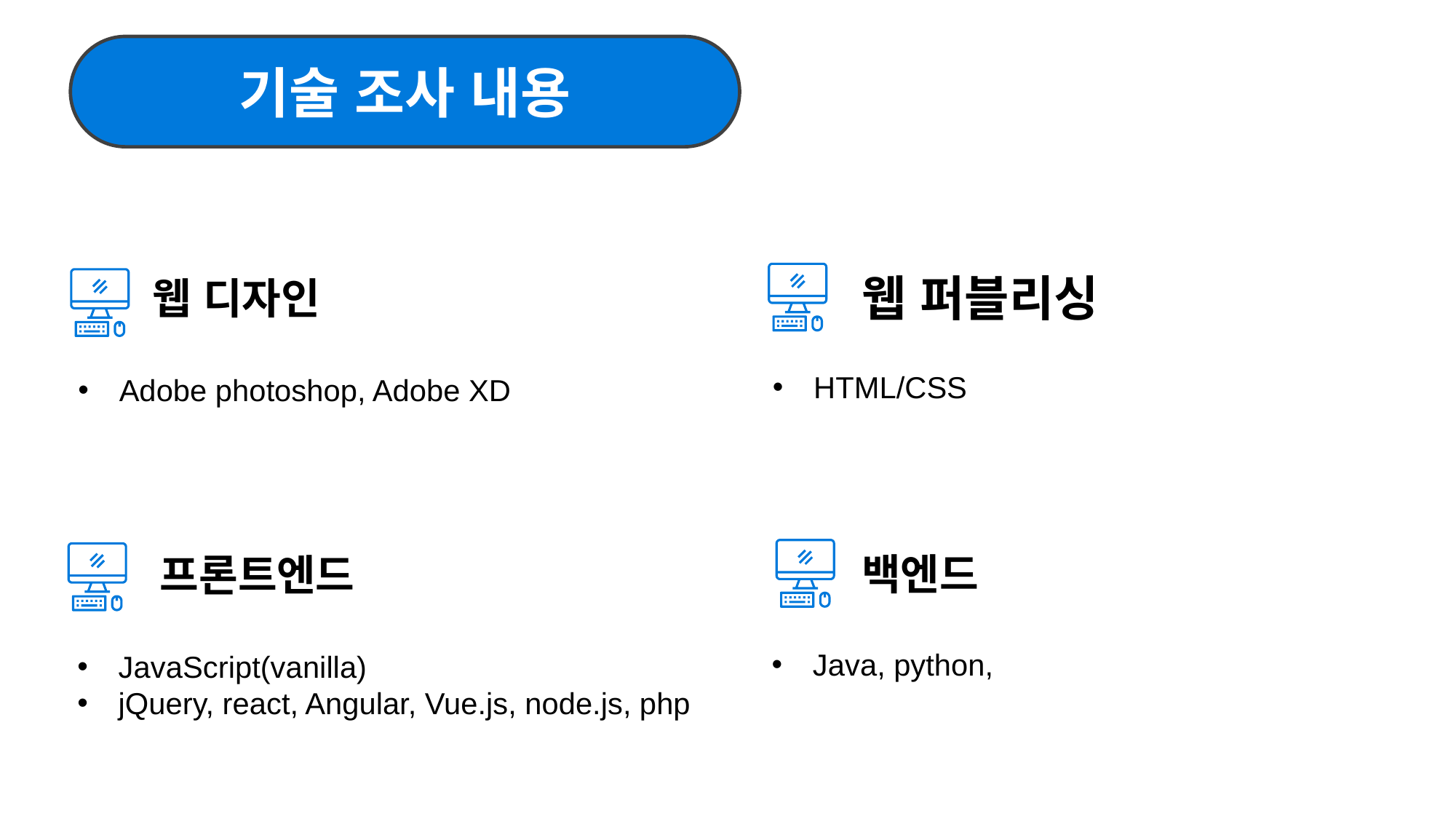

기술 조사 내용
웹 퍼블리싱

웹 디자인

HTML/CSS
Adobe photoshop, Adobe XD

백엔드

프론트엔드
Java, python,
JavaScript(vanilla)
jQuery, react, Angular, Vue.js, node.js, php